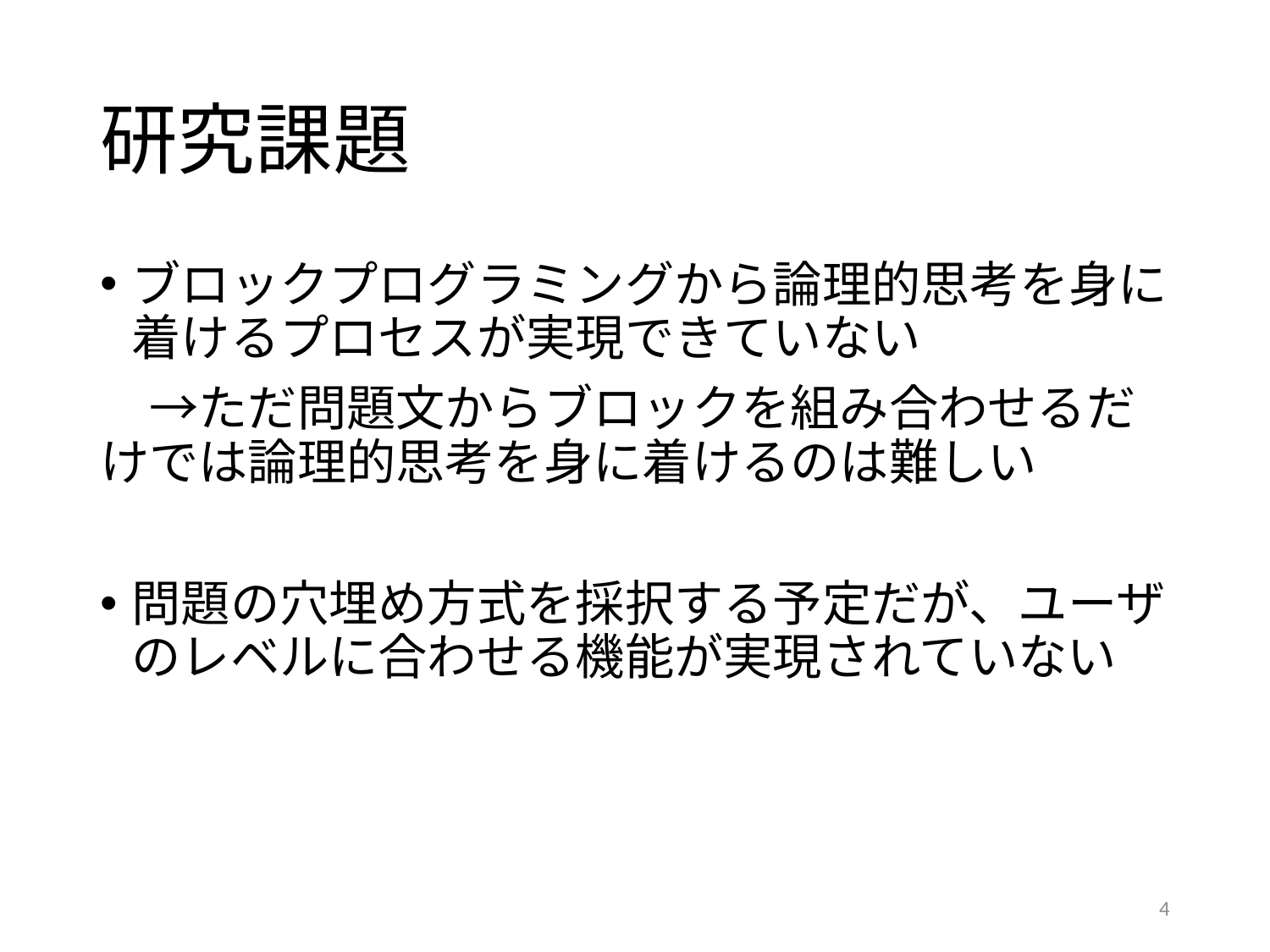

# 研究課題
ブロックプログラミングから論理的思考を身に着けるプロセスが実現できていない
　→ただ問題文からブロックを組み合わせるだけでは論理的思考を身に着けるのは難しい

問題の穴埋め方式を採択する予定だが、ユーザのレベルに合わせる機能が実現されていない

4